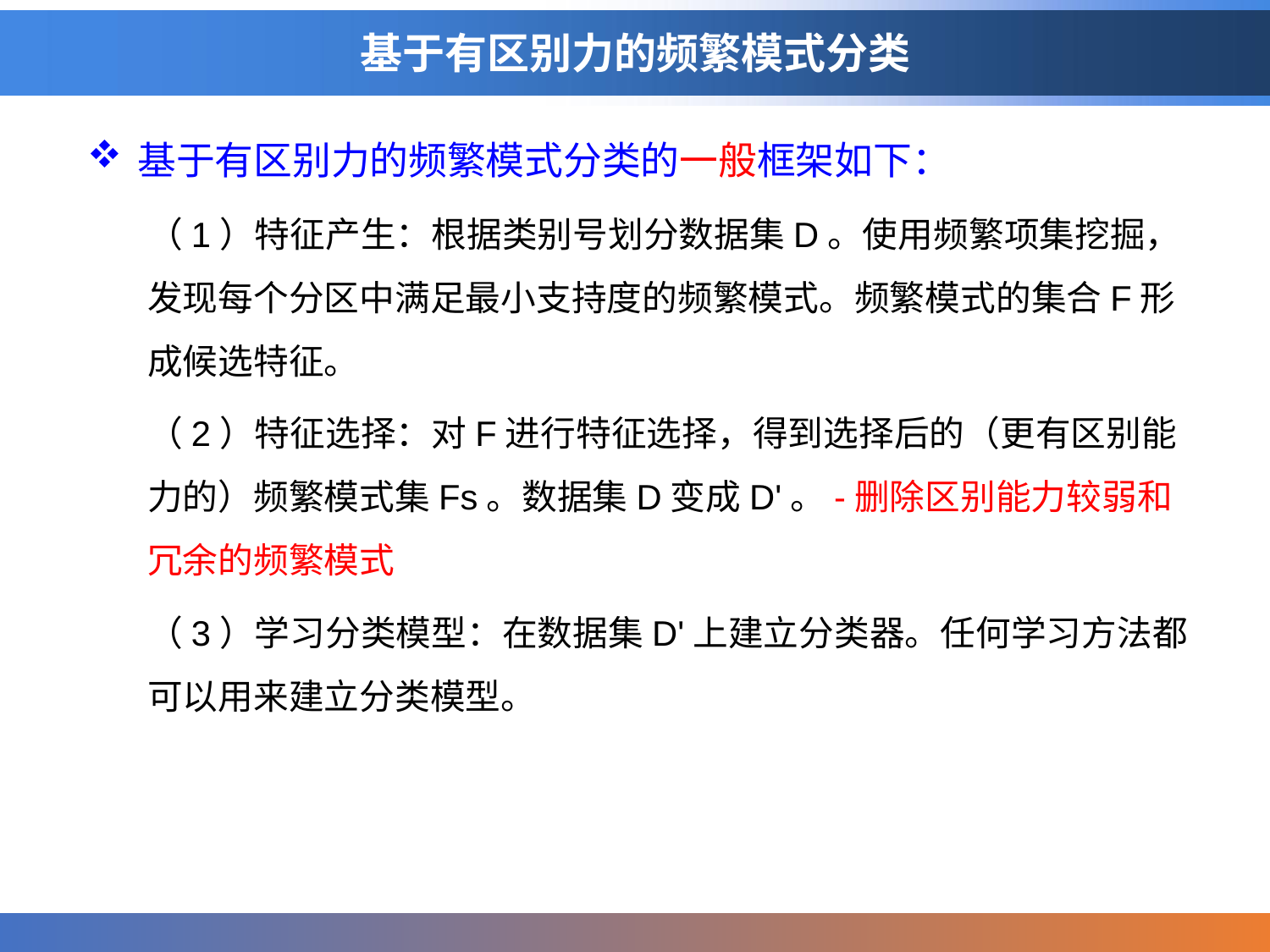

# 基于有区别力的频繁模式分类
基于有区别力的频繁模式分类的一般框架如下：
（1）特征产生：根据类别号划分数据集D。使用频繁项集挖掘，发现每个分区中满足最小支持度的频繁模式。频繁模式的集合F形成候选特征。
（2）特征选择：对F进行特征选择，得到选择后的（更有区别能力的）频繁模式集Fs。数据集D变成D'。-删除区别能力较弱和冗余的频繁模式
（3）学习分类模型：在数据集D'上建立分类器。任何学习方法都可以用来建立分类模型。